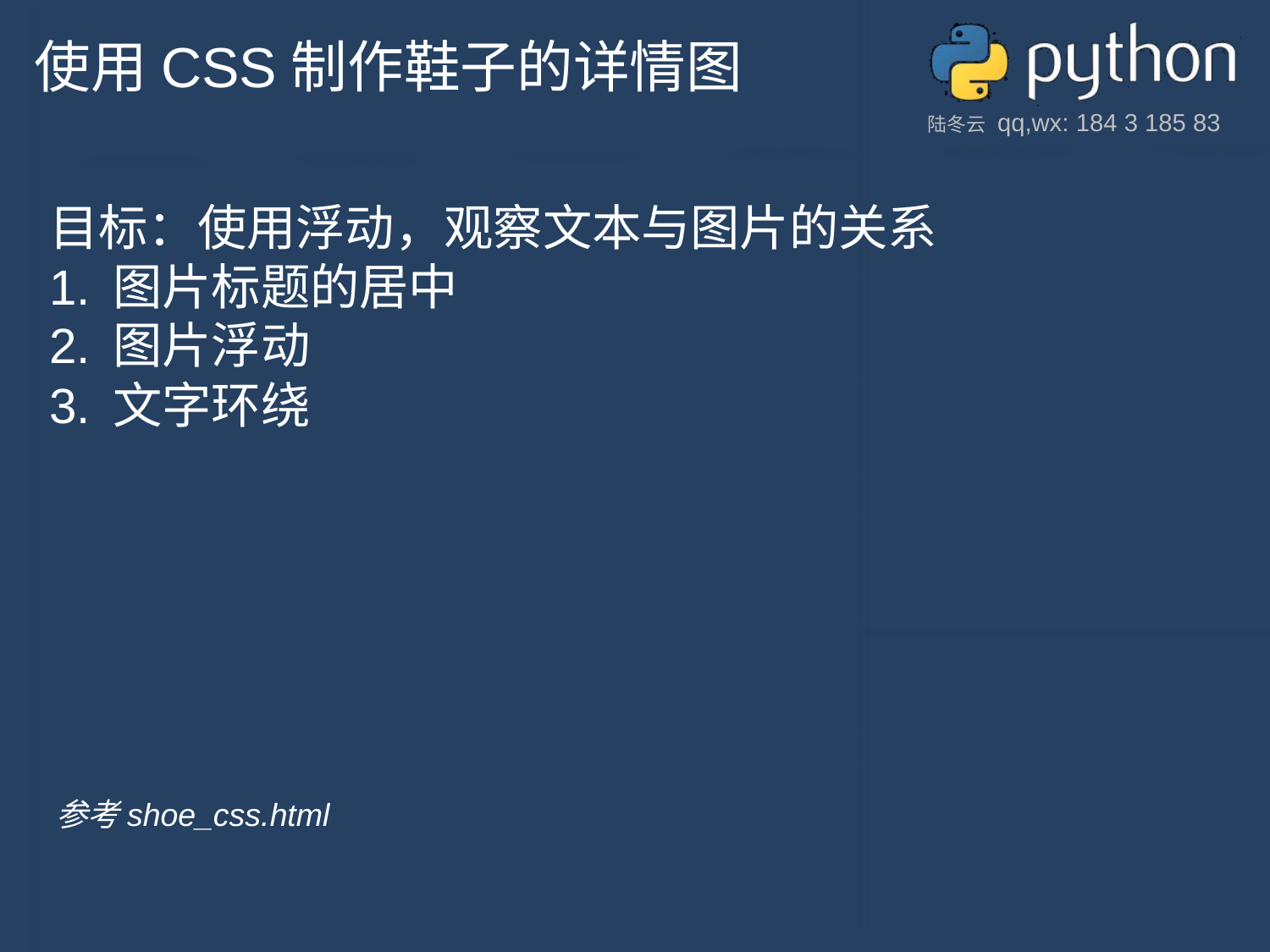

使用CSS制作鞋子的详情图
目标：使用浮动，观察文本与图片的关系
图片标题的居中
图片浮动
文字环绕
参考shoe_css.html